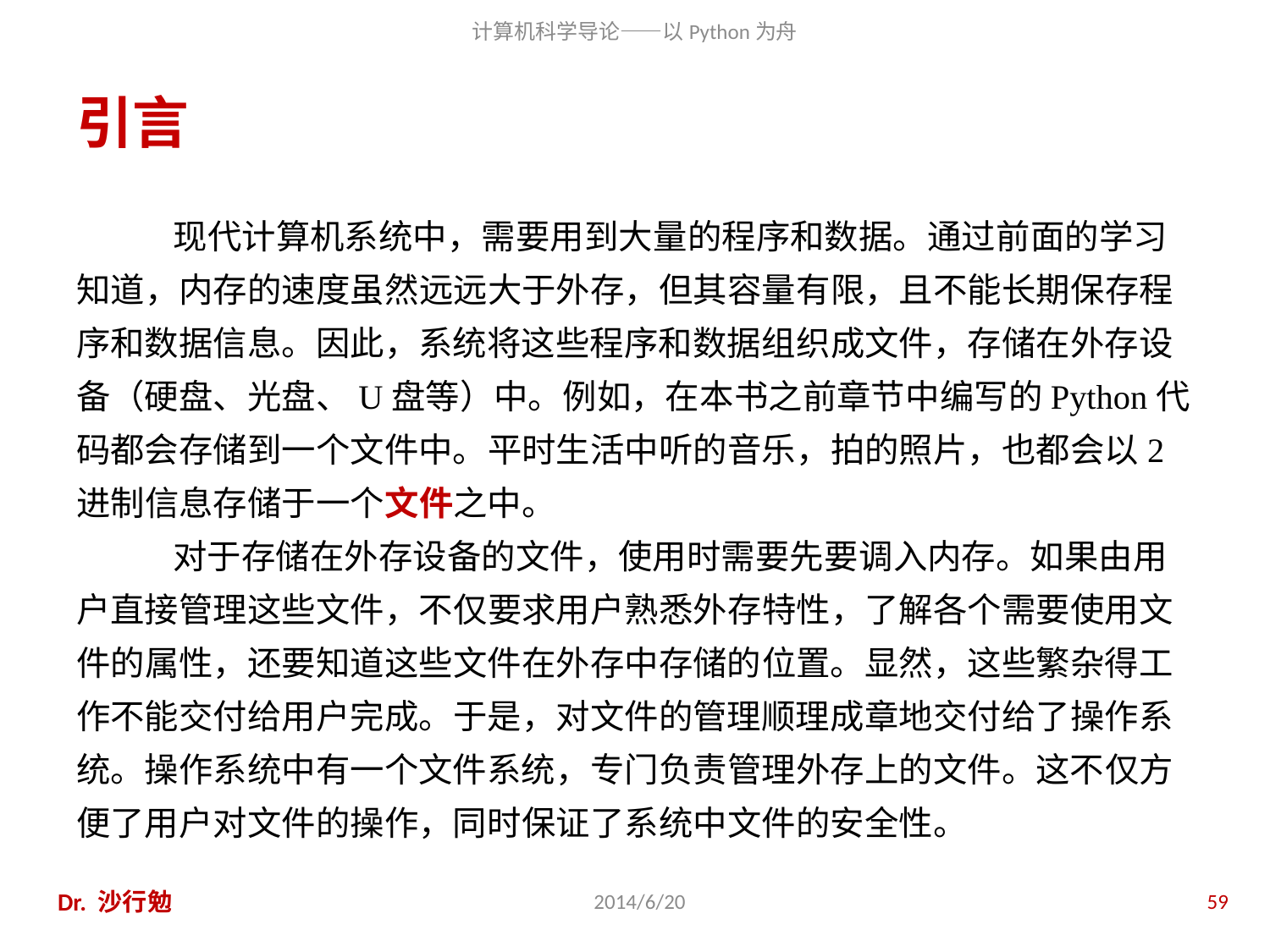

# 引言
现代计算机系统中，需要用到大量的程序和数据。通过前面的学习知道，内存的速度虽然远远大于外存，但其容量有限，且不能长期保存程序和数据信息。因此，系统将这些程序和数据组织成文件，存储在外存设备（硬盘、光盘、U盘等）中。例如，在本书之前章节中编写的Python代码都会存储到一个文件中。平时生活中听的音乐，拍的照片，也都会以2进制信息存储于一个文件之中。
对于存储在外存设备的文件，使用时需要先要调入内存。如果由用户直接管理这些文件，不仅要求用户熟悉外存特性，了解各个需要使用文件的属性，还要知道这些文件在外存中存储的位置。显然，这些繁杂得工作不能交付给用户完成。于是，对文件的管理顺理成章地交付给了操作系统。操作系统中有一个文件系统，专门负责管理外存上的文件。这不仅方便了用户对文件的操作，同时保证了系统中文件的安全性。
Dr. 沙行勉
2014/6/20
59